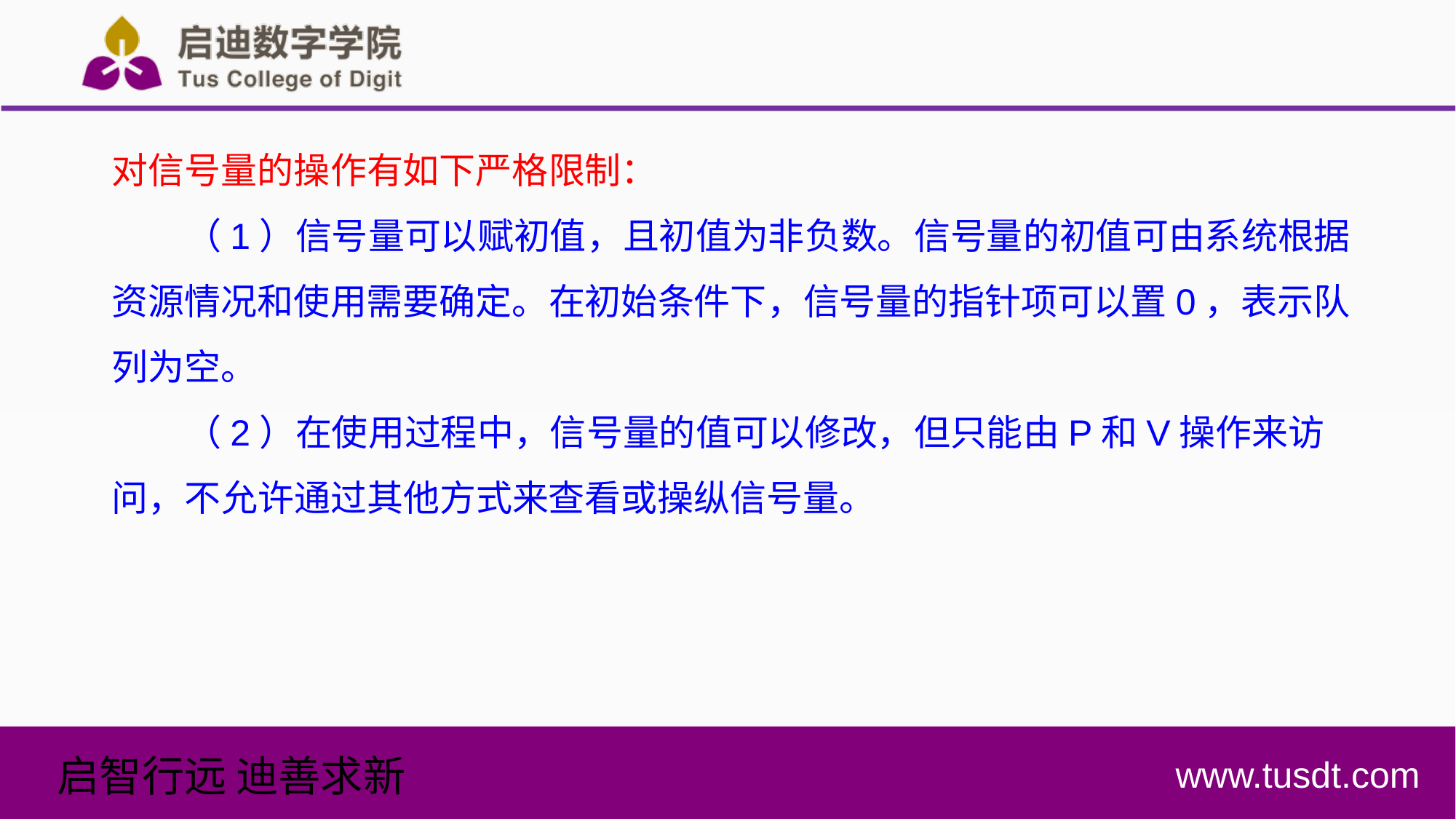

对信号量的操作有如下严格限制：
（1）信号量可以赋初值，且初值为非负数。信号量的初值可由系统根据资源情况和使用需要确定。在初始条件下，信号量的指针项可以置0，表示队列为空。
（2）在使用过程中，信号量的值可以修改，但只能由P和V操作来访问，不允许通过其他方式来查看或操纵信号量。